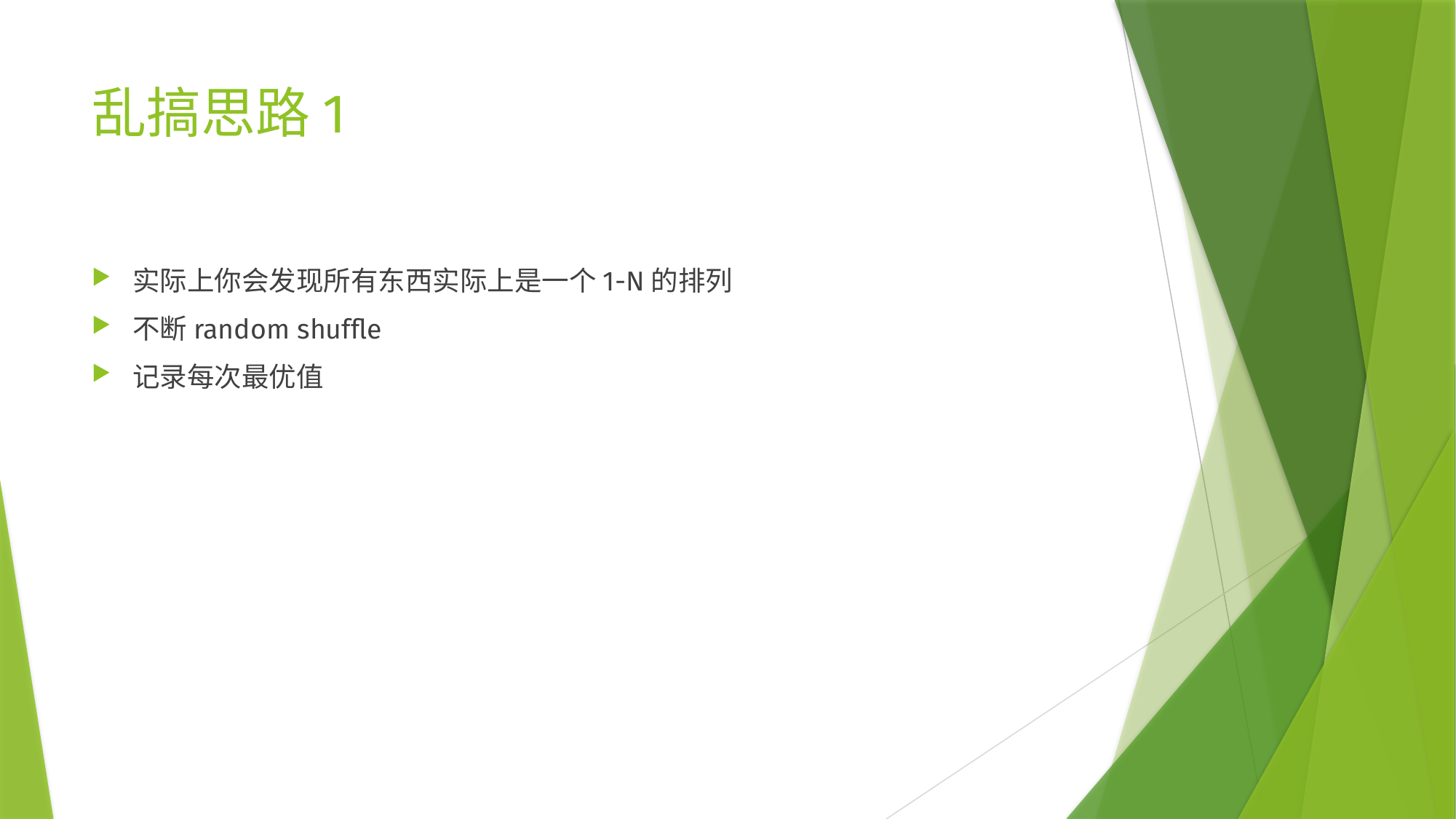

# 乱搞思路1
实际上你会发现所有东西实际上是一个1-N的排列
不断random shuffle
记录每次最优值